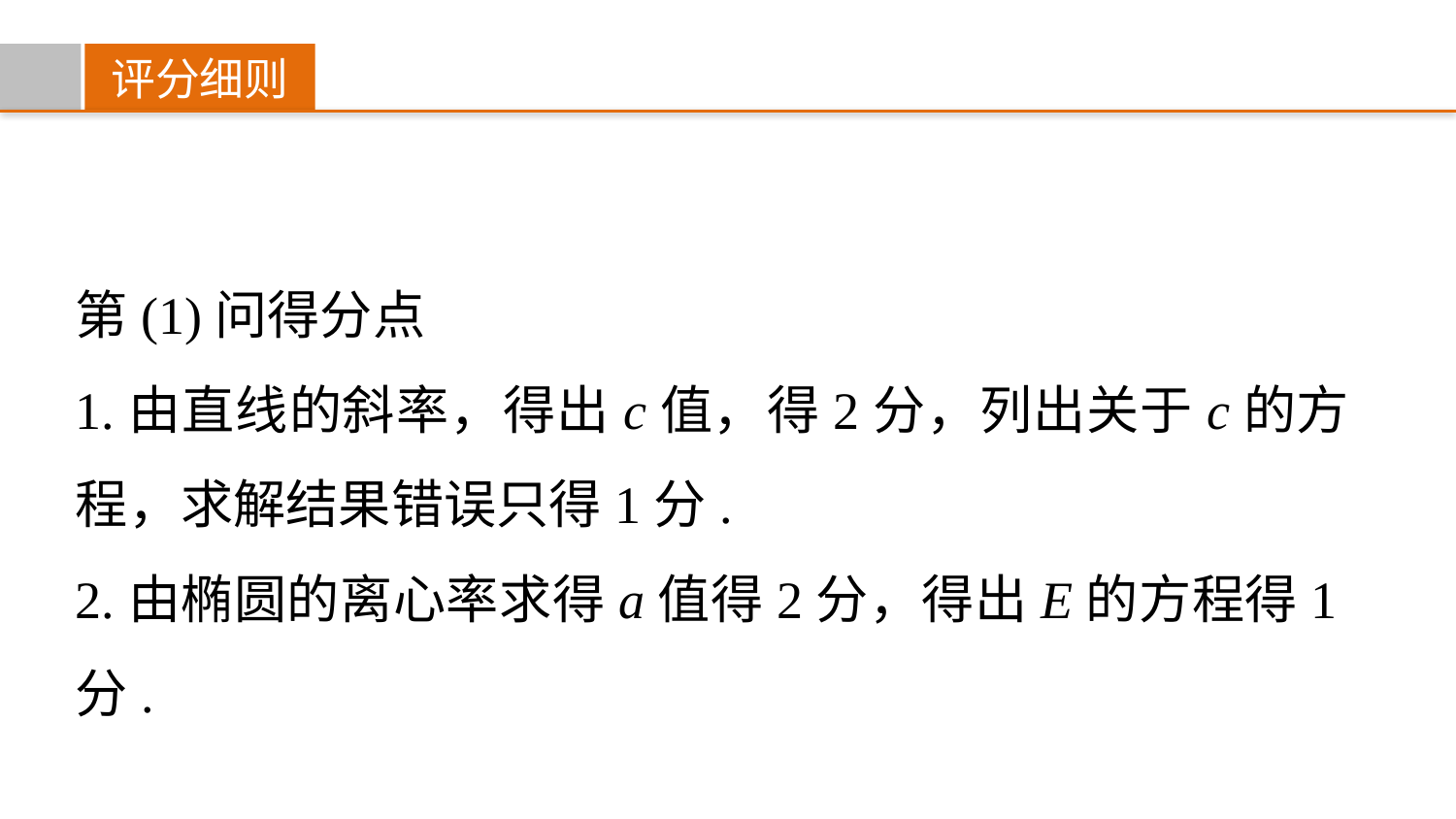

评分细则
第(1)问得分点
1.由直线的斜率，得出c值，得2分，列出关于c的方程，求解结果错误只得1分.
2.由椭圆的离心率求得a值得2分，得出E的方程得1分.